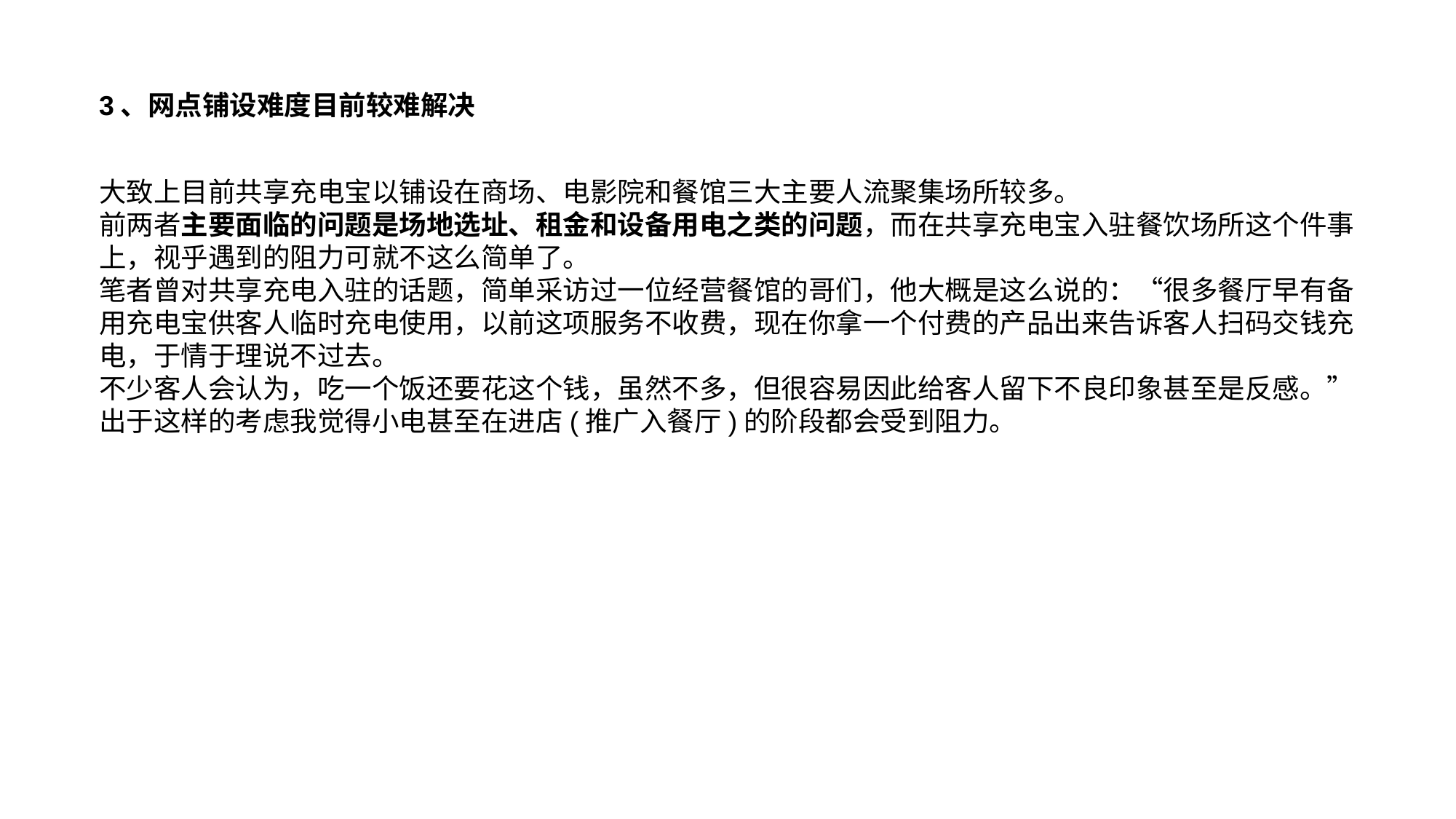

3、网点铺设难度目前较难解决
大致上目前共享充电宝以铺设在商场、电影院和餐馆三大主要人流聚集场所较多。
前两者主要面临的问题是场地选址、租金和设备用电之类的问题，而在共享充电宝入驻餐饮场所这个件事上，视乎遇到的阻力可就不这么简单了。
笔者曾对共享充电入驻的话题，简单采访过一位经营餐馆的哥们，他大概是这么说的：“很多餐厅早有备用充电宝供客人临时充电使用，以前这项服务不收费，现在你拿一个付费的产品出来告诉客人扫码交钱充电，于情于理说不过去。
不少客人会认为，吃一个饭还要花这个钱，虽然不多，但很容易因此给客人留下不良印象甚至是反感。”出于这样的考虑我觉得小电甚至在进店(推广入餐厅)的阶段都会受到阻力。